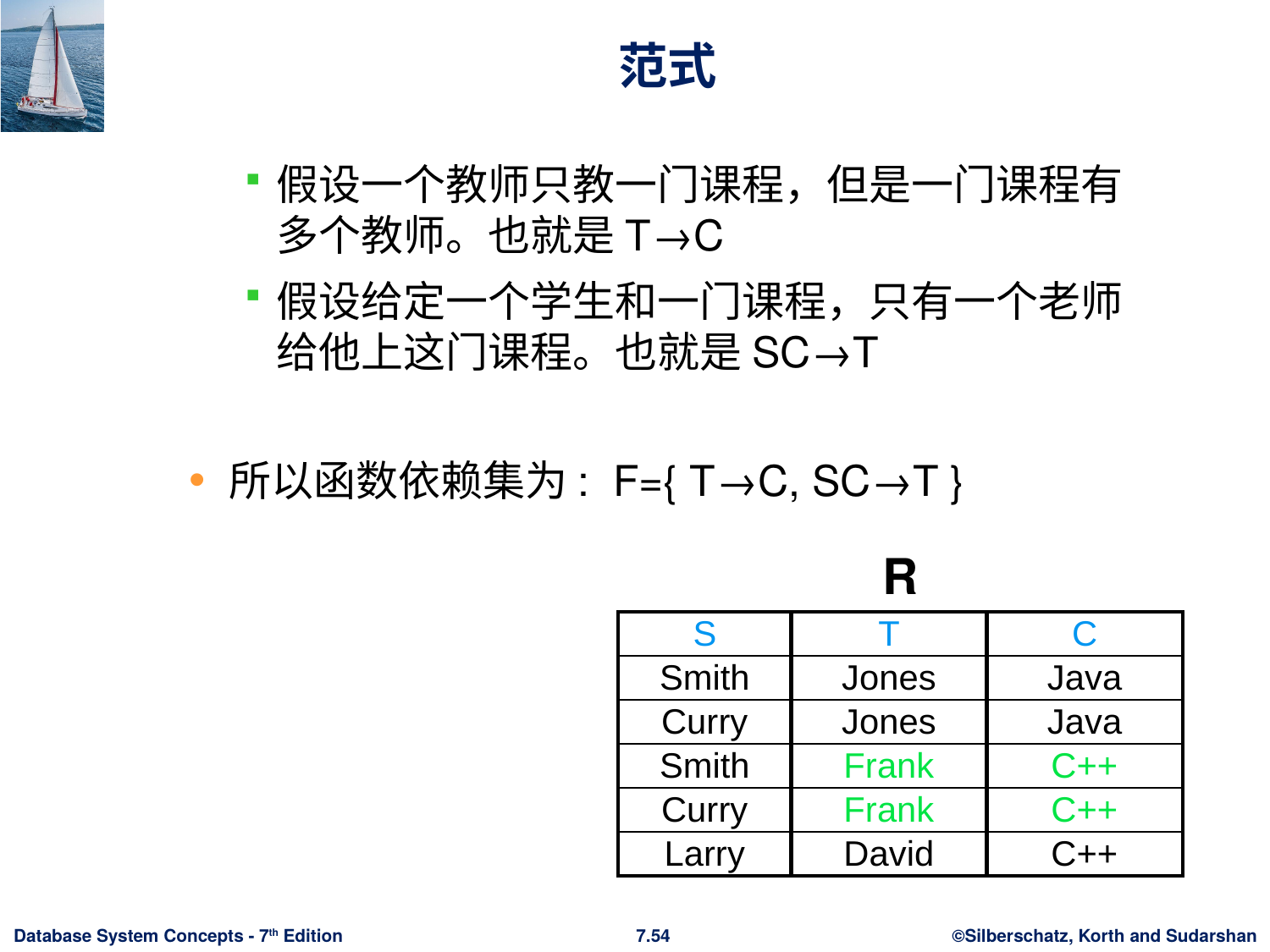

# 范式
假设一个教师只教一门课程，但是一门课程有多个教师。也就是T→C
假设给定一个学生和一门课程，只有一个老师给他上这门课程。也就是SC→T

所以函数依赖集为:  F={ T→C, SC→T }
R
| S | T | C |
| --- | --- | --- |
| Smith | Jones | Java |
| Curry | Jones | Java |
| Smith | Frank | C++ |
| Curry | Frank | C++ |
| Larry | David | C++ |